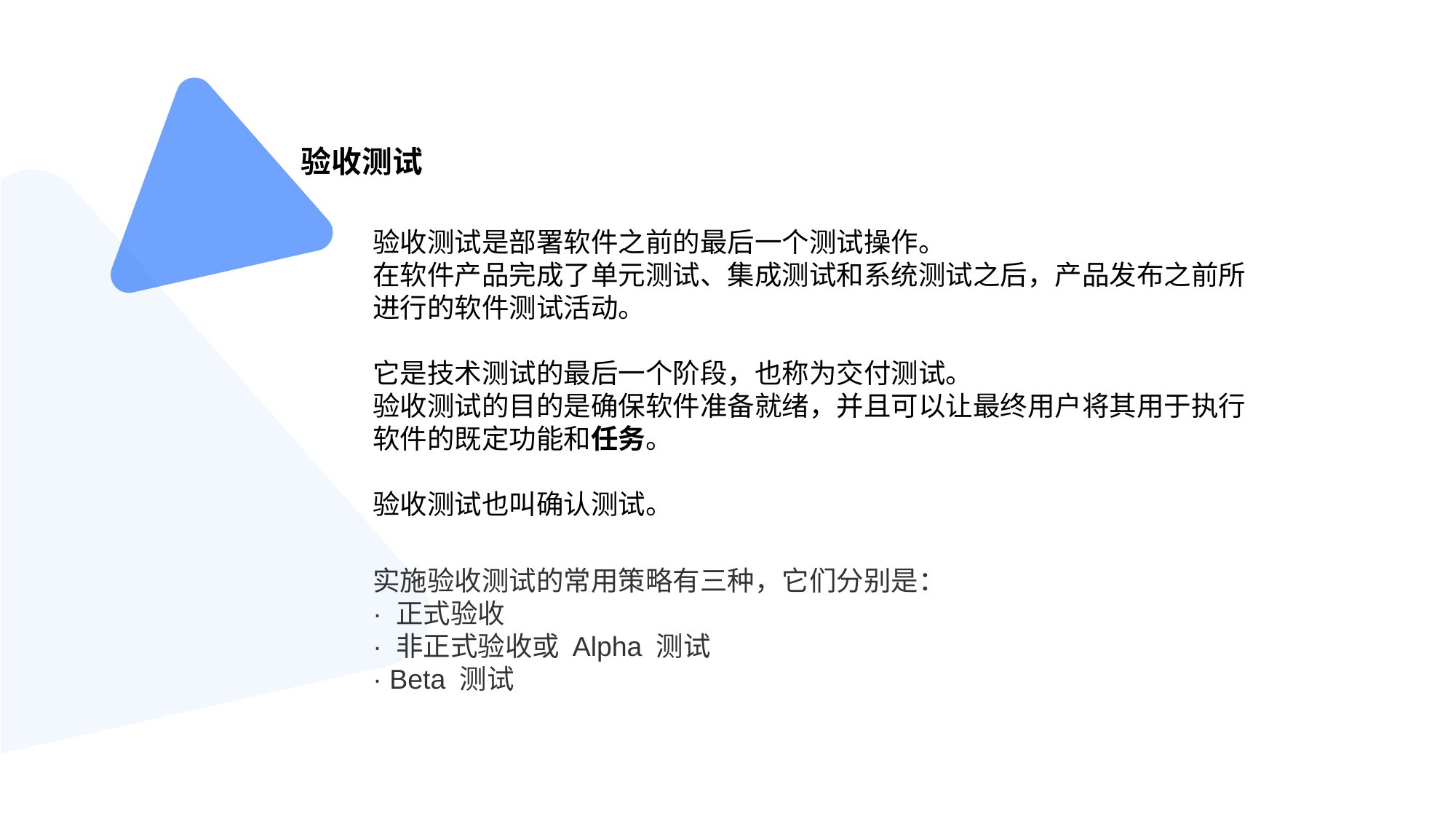

验收测试

验收测试是部署软件之前的最后一个测试操作。
在软件产品完成了单元测试、集成测试和系统测试之后，产品发布之前所进行的软件测试活动。

它是技术测试的最后一个阶段，也称为交付测试。
验收测试的目的是确保软件准备就绪，并且可以让最终用户将其用于执行软件的既定功能和任务。

验收测试也叫确认测试。
实施验收测试的常用策略有三种，它们分别是：
· 正式验收
· 非正式验收或 Alpha 测试
· Beta 测试